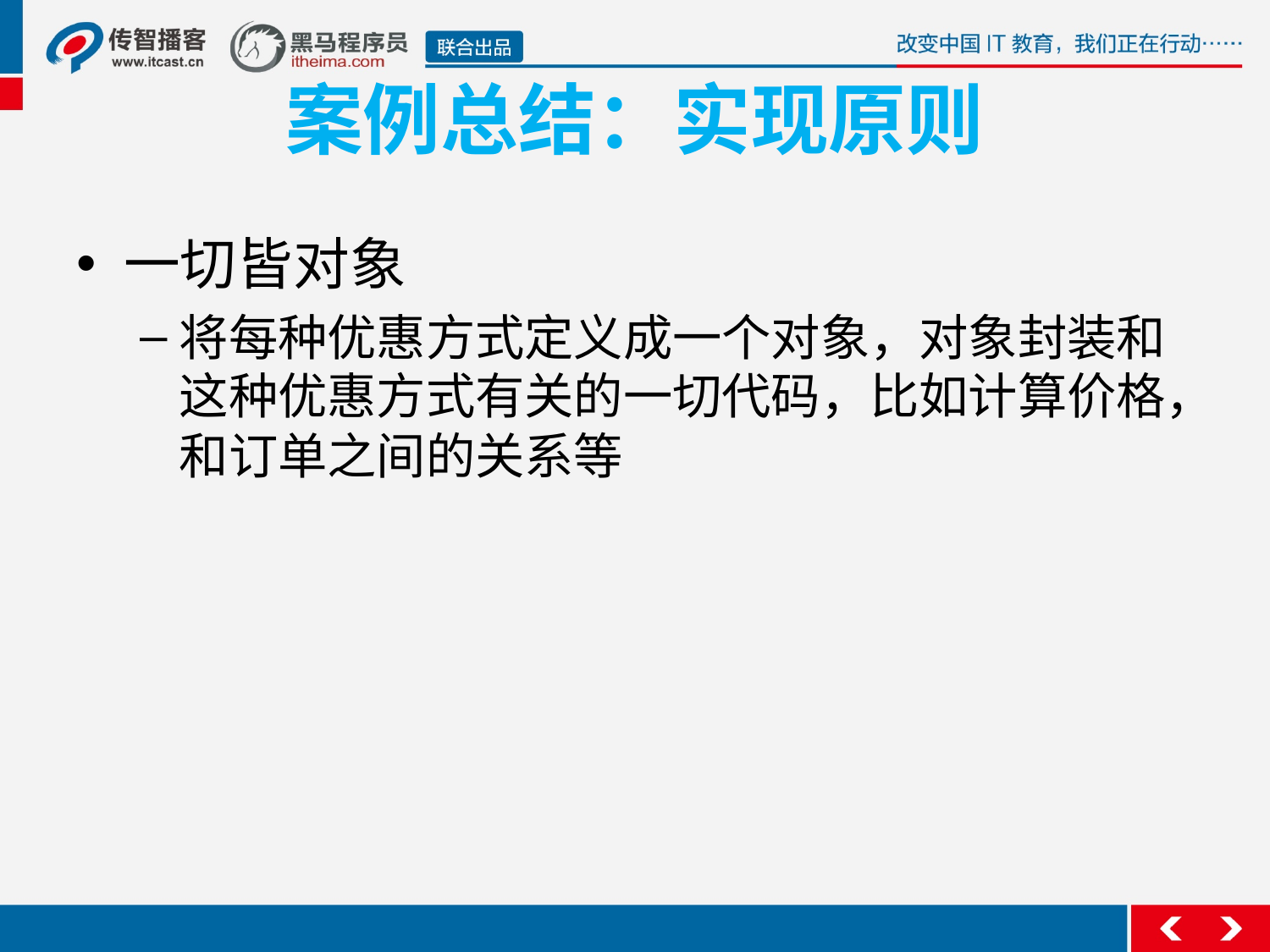

# 案例总结：实现原则
一切皆对象
将每种优惠方式定义成一个对象，对象封装和这种优惠方式有关的一切代码，比如计算价格，和订单之间的关系等